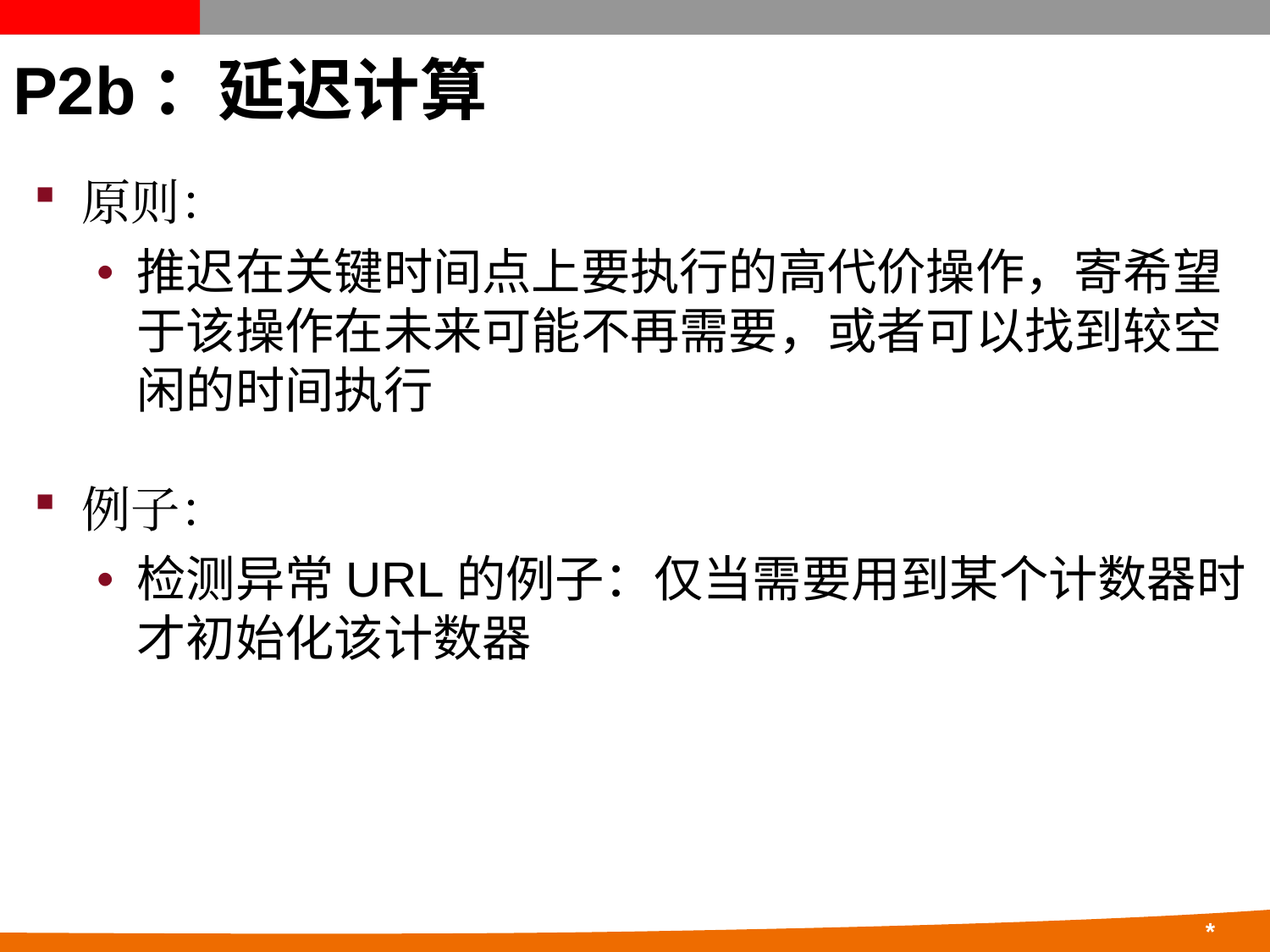

# P2b：延迟计算
原则：
推迟在关键时间点上要执行的高代价操作，寄希望于该操作在未来可能不再需要，或者可以找到较空闲的时间执行

例子：
检测异常URL的例子：仅当需要用到某个计数器时才初始化该计数器